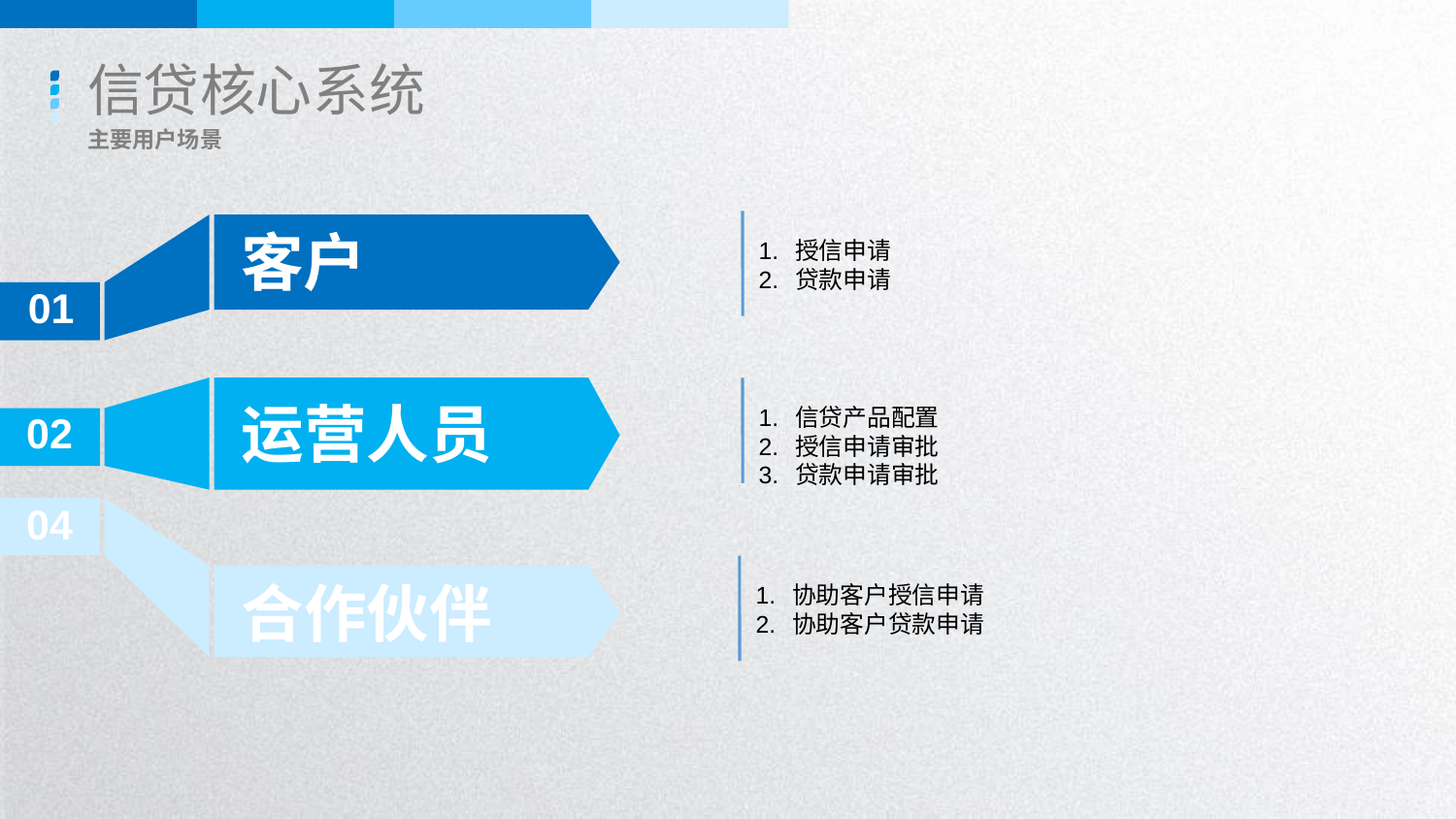

信贷核心系统
主要用户场景

客户
授信申请
贷款申请

01

运营人员
信贷产品配置
授信申请审批
贷款申请审批
02

04

合作伙伴
协助客户授信申请
协助客户贷款申请